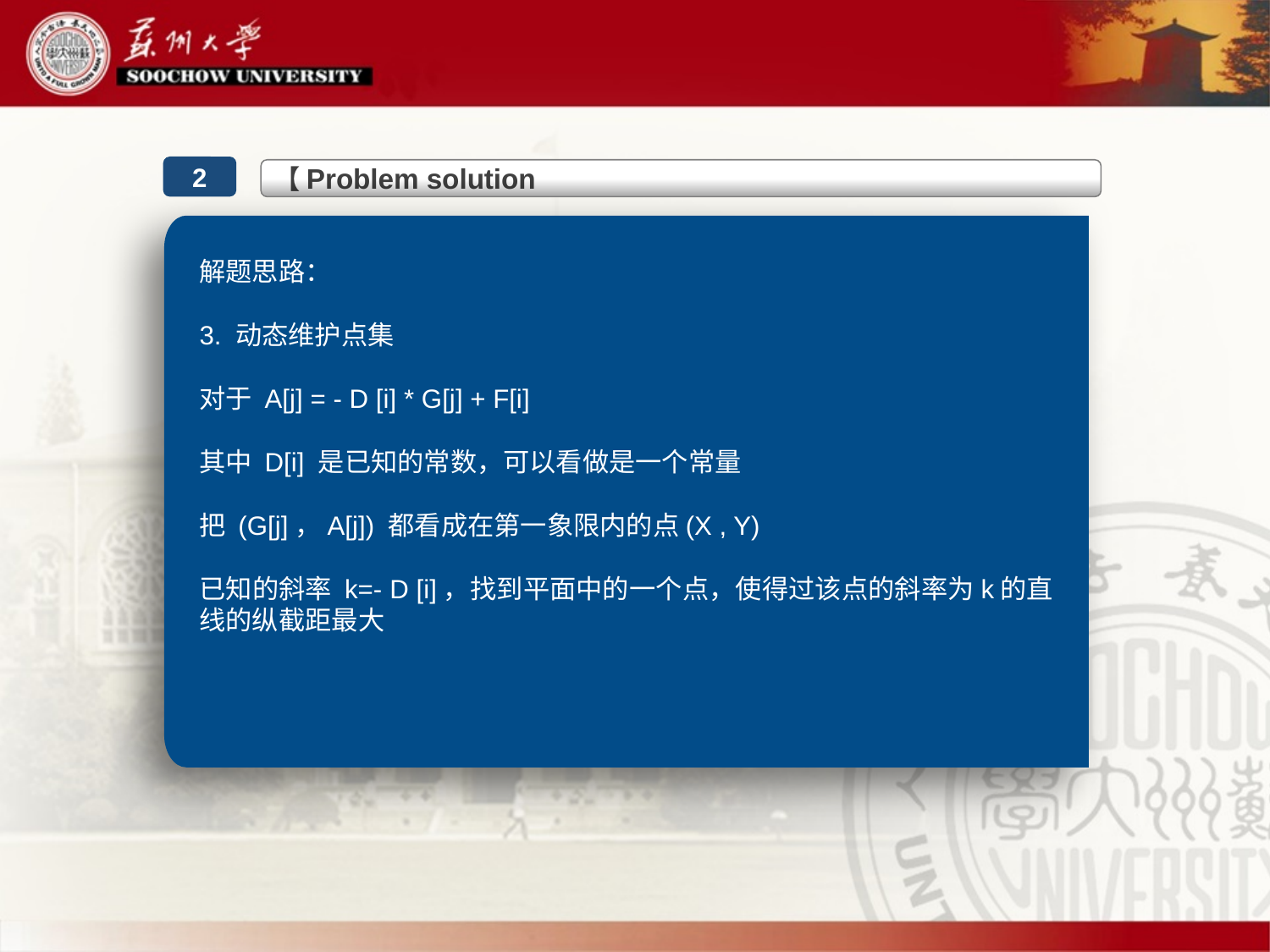

【Problem solution

2

解题思路：

3. 动态维护点集

对于 A[j] = - D [i] * G[j] + F[i]

其中 D[i] 是已知的常数，可以看做是一个常量

把 (G[j]，A[j]) 都看成在第一象限内的点(X , Y)

已知的斜率 k=- D [i]，找到平面中的一个点，使得过该点的斜率为k的直线的纵截距最大